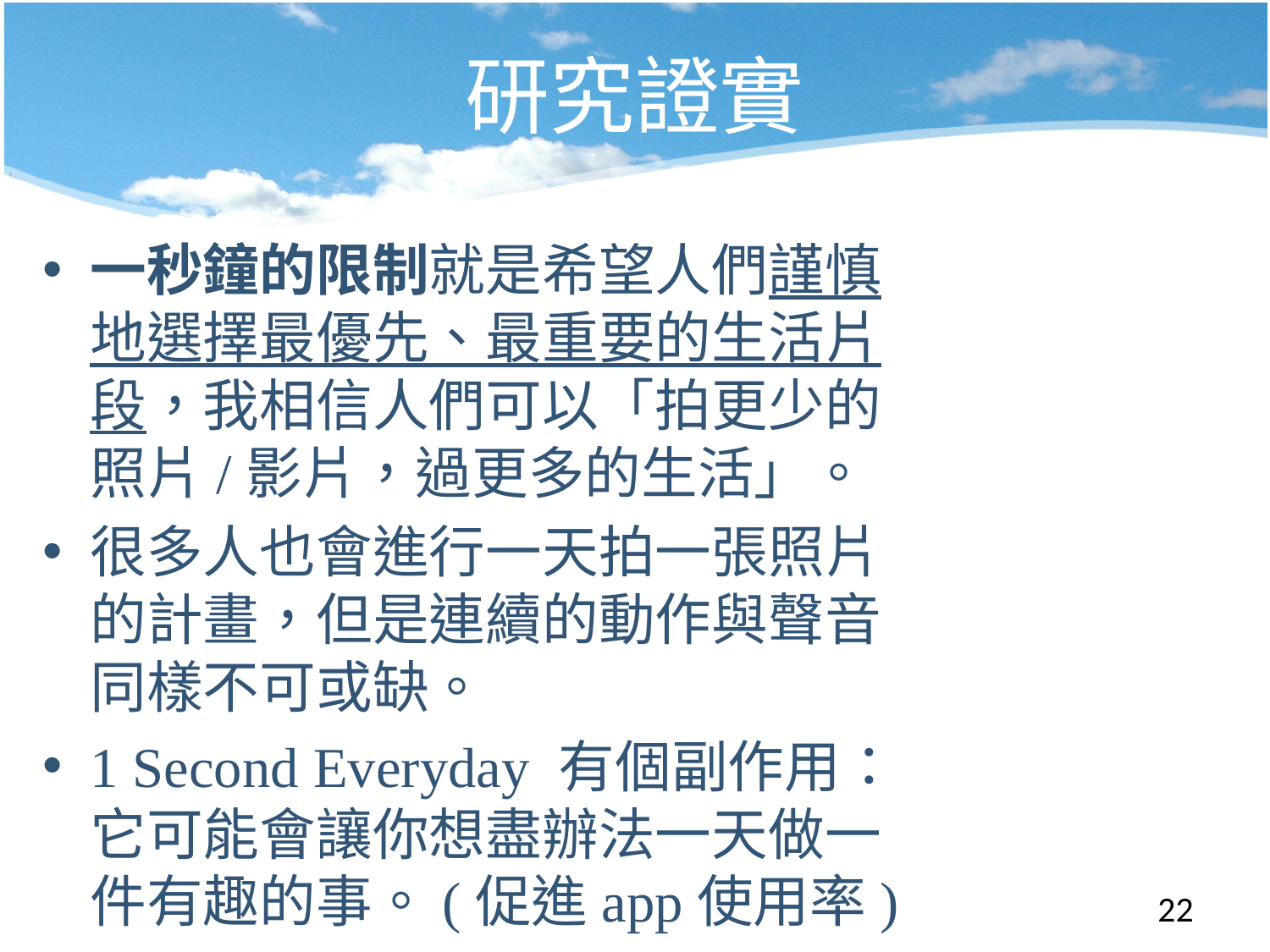

# 研究證實
一秒鐘的限制就是希望人們謹慎地選擇最優先、最重要的生活片段，我相信人們可以「拍更少的照片/影片，過更多的生活」。
很多人也會進行一天拍一張照片的計畫，但是連續的動作與聲音同樣不可或缺。
1 Second Everyday 有個副作用：它可能會讓你想盡辦法一天做一件有趣的事。(促進app使用率)
22